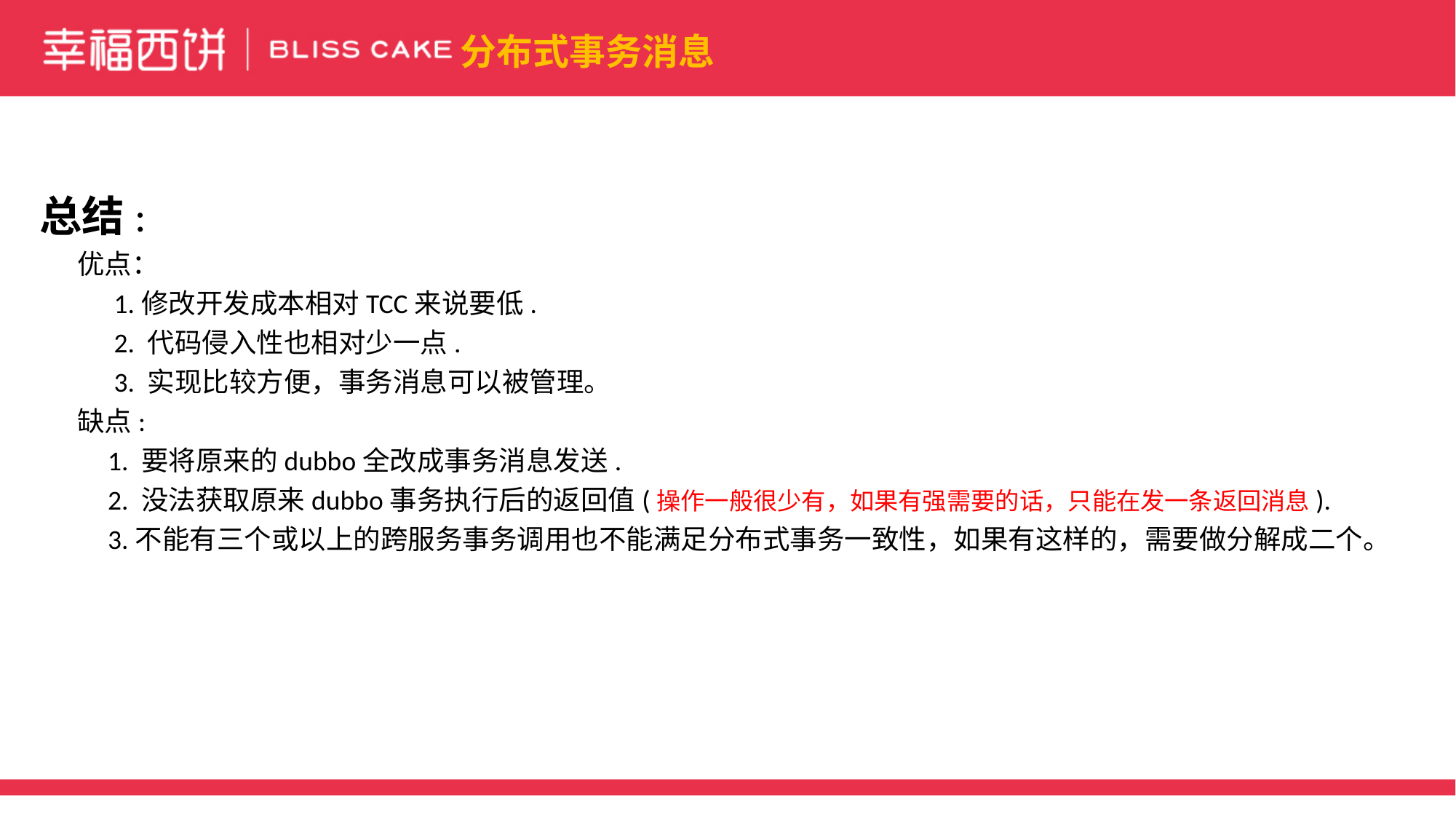

分布式事务消息
总结:
     优点：
            1.修改开发成本相对TCC来说要低.
            2. 代码侵入性也相对少一点.
            3. 实现比较方便，事务消息可以被管理。
     缺点:
           1. 要将原来的dubbo全改成事务消息发送.
           2. 没法获取原来dubbo事务执行后的返回值(操作一般很少有，如果有强需要的话，只能在发一条返回消息).
           3.不能有三个或以上的跨服务事务调用也不能满足分布式事务一致性，如果有这样的，需要做分解成二个。